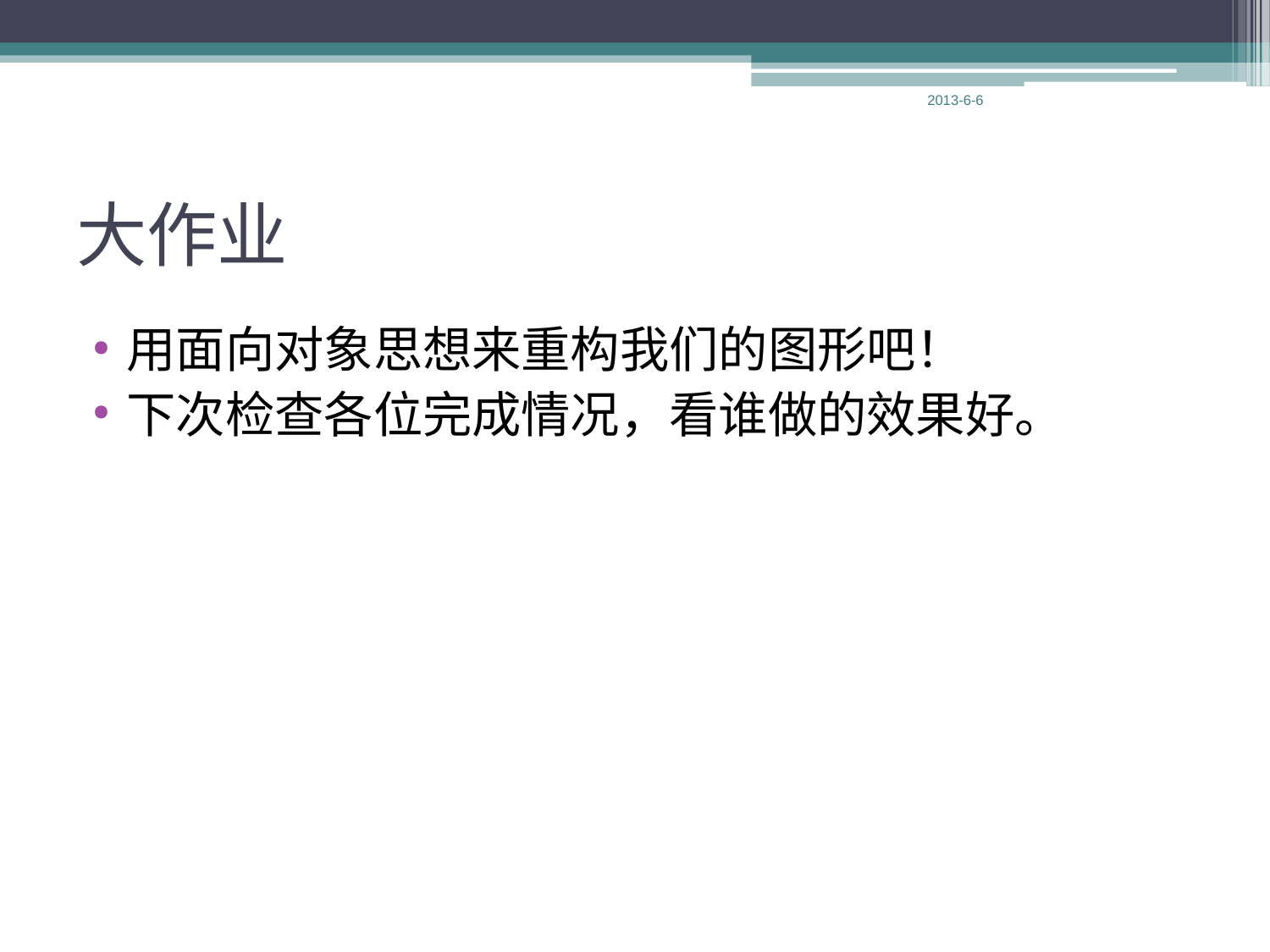

2013-6-6
# 大作业
用面向对象思想来重构我们的图形吧！
下次检查各位完成情况，看谁做的效果好。